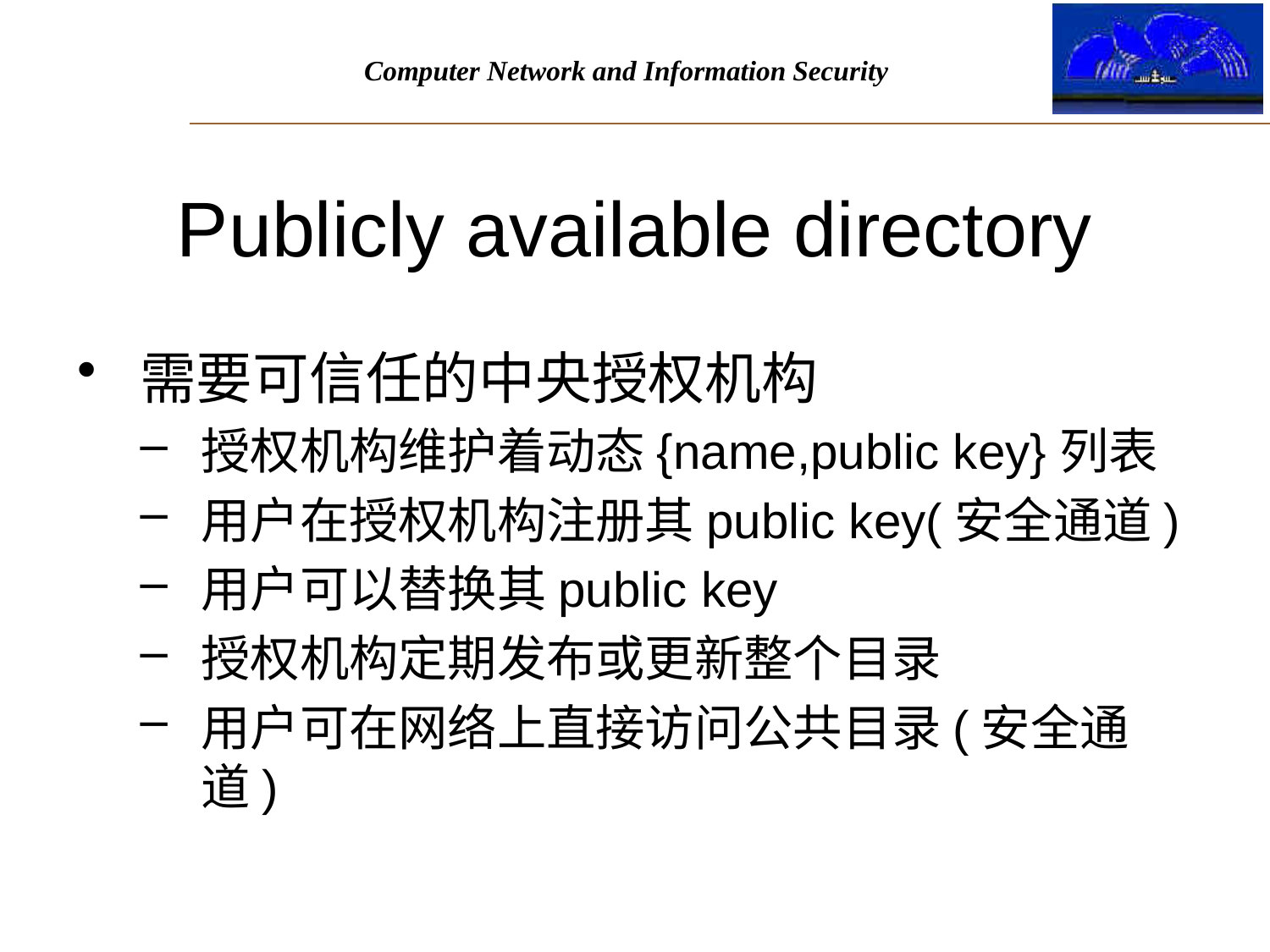

# Publicly available directory
需要可信任的中央授权机构
授权机构维护着动态{name,public key}列表
用户在授权机构注册其public key(安全通道)
用户可以替换其public key
授权机构定期发布或更新整个目录
用户可在网络上直接访问公共目录(安全通道)